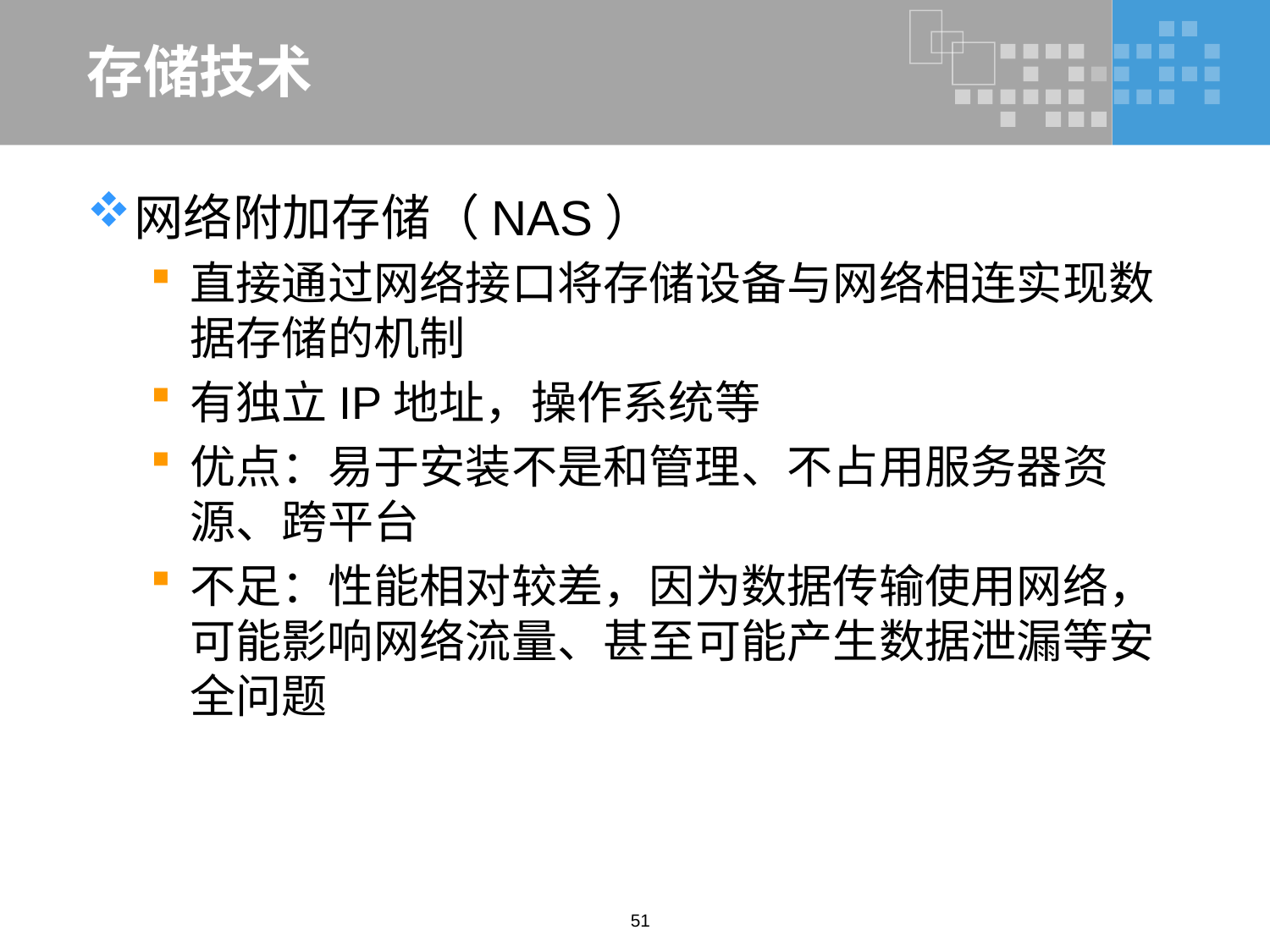

# 存储技术
网络附加存储（NAS）
直接通过网络接口将存储设备与网络相连实现数据存储的机制
有独立IP地址，操作系统等
优点：易于安装不是和管理、不占用服务器资源、跨平台
不足：性能相对较差，因为数据传输使用网络，可能影响网络流量、甚至可能产生数据泄漏等安全问题

51